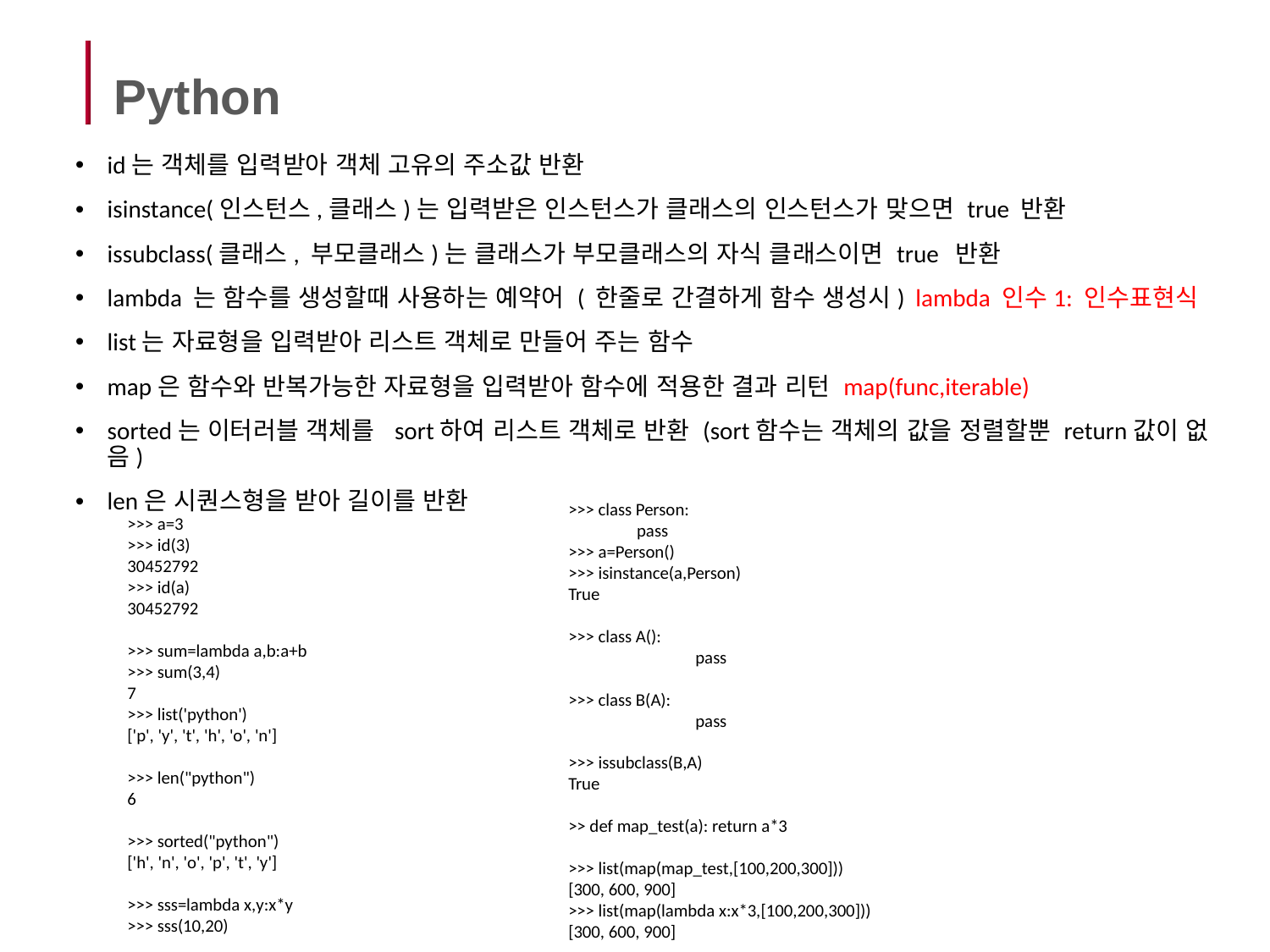

id는 객체를 입력받아 객체 고유의 주소값 반환
isinstance(인스턴스,클래스)는 입력받은 인스턴스가 클래스의 인스턴스가 맞으면 true 반환
issubclass(클래스, 부모클래스)는 클래스가 부모클래스의 자식 클래스이면 true  반환
lambda 는 함수를 생성할때 사용하는 예약어 ( 한줄로 간결하게 함수 생성시)  lambda 인수1: 인수표현식
list는 자료형을 입력받아 리스트 객체로 만들어 주는 함수
map은 함수와 반복가능한 자료형을 입력받아 함수에 적용한 결과 리턴 map(func,iterable)
sorted는 이터러블 객체를  sort하여 리스트 객체로 반환 (sort함수는 객체의 값을 정렬할뿐 return값이 없음)
len은 시퀀스형을 받아 길이를 반환
>>> class Person:
                 pass
>>> a=Person()
>>> isinstance(a,Person)
True

>>> class A():
	pass

>>> class B(A):
	pass

>>> issubclass(B,A)
True

>> def map_test(a): return a*3

>>> list(map(map_test,[100,200,300]))
[300, 600, 900]
>>> list(map(lambda x:x*3,[100,200,300]))
[300, 600, 900]
>>> a=3
>>> id(3)
30452792
>>> id(a)
30452792

>>> sum=lambda a,b:a+b
>>> sum(3,4)
7
>>> list('python')
['p', 'y', 't', 'h', 'o', 'n']

>>> len("python")
6

>>> sorted("python")
['h', 'n', 'o', 'p', 't', 'y']

>>> sss=lambda x,y:x*y
>>> sss(10,20)